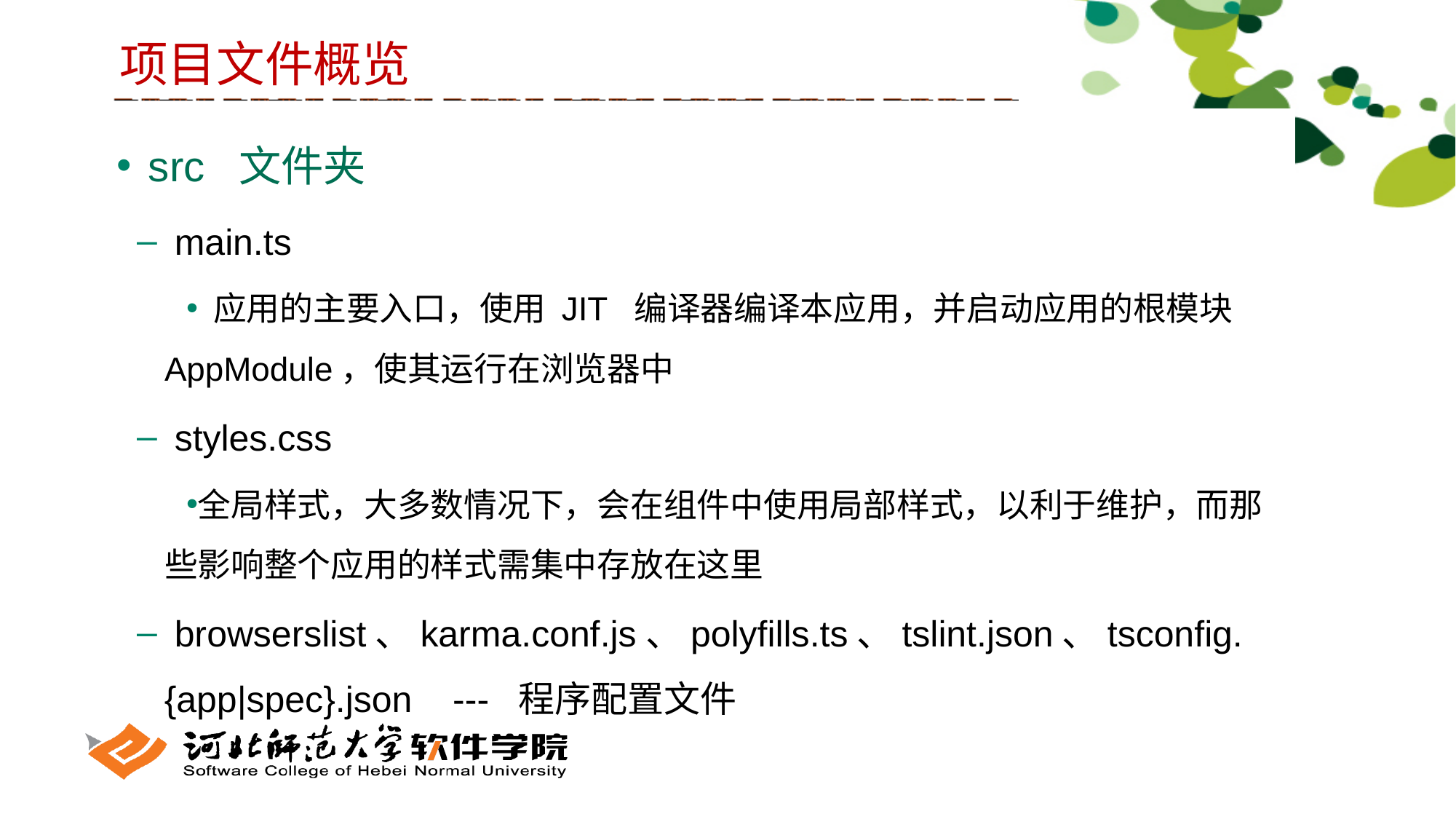

项目文件概览
 src  文件夹
 main.ts
 应用的主要入口，使用 JIT  编译器编译本应用，并启动应用的根模块AppModule，使其运行在浏览器中
 styles.css
全局样式，大多数情况下，会在组件中使用局部样式，以利于维护，而那些影响整个应用的样式需集中存放在这里
 browserslist、karma.conf.js、polyfills.ts、tslint.json、tsconfig.{app|spec}.json    ---  程序配置文件